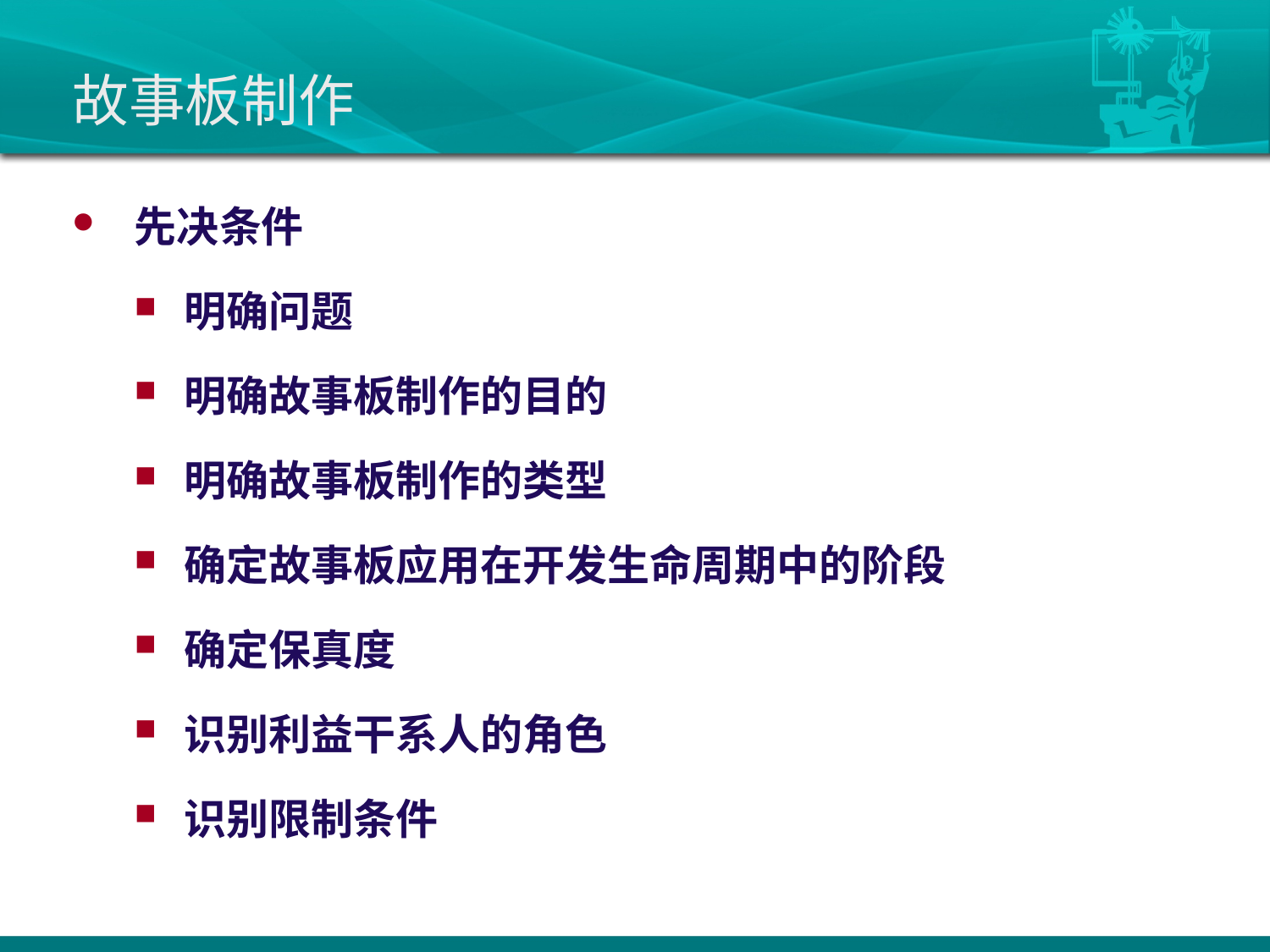

# 故事板制作
先决条件
明确问题
明确故事板制作的目的
明确故事板制作的类型
确定故事板应用在开发生命周期中的阶段
确定保真度
识别利益干系人的角色
识别限制条件